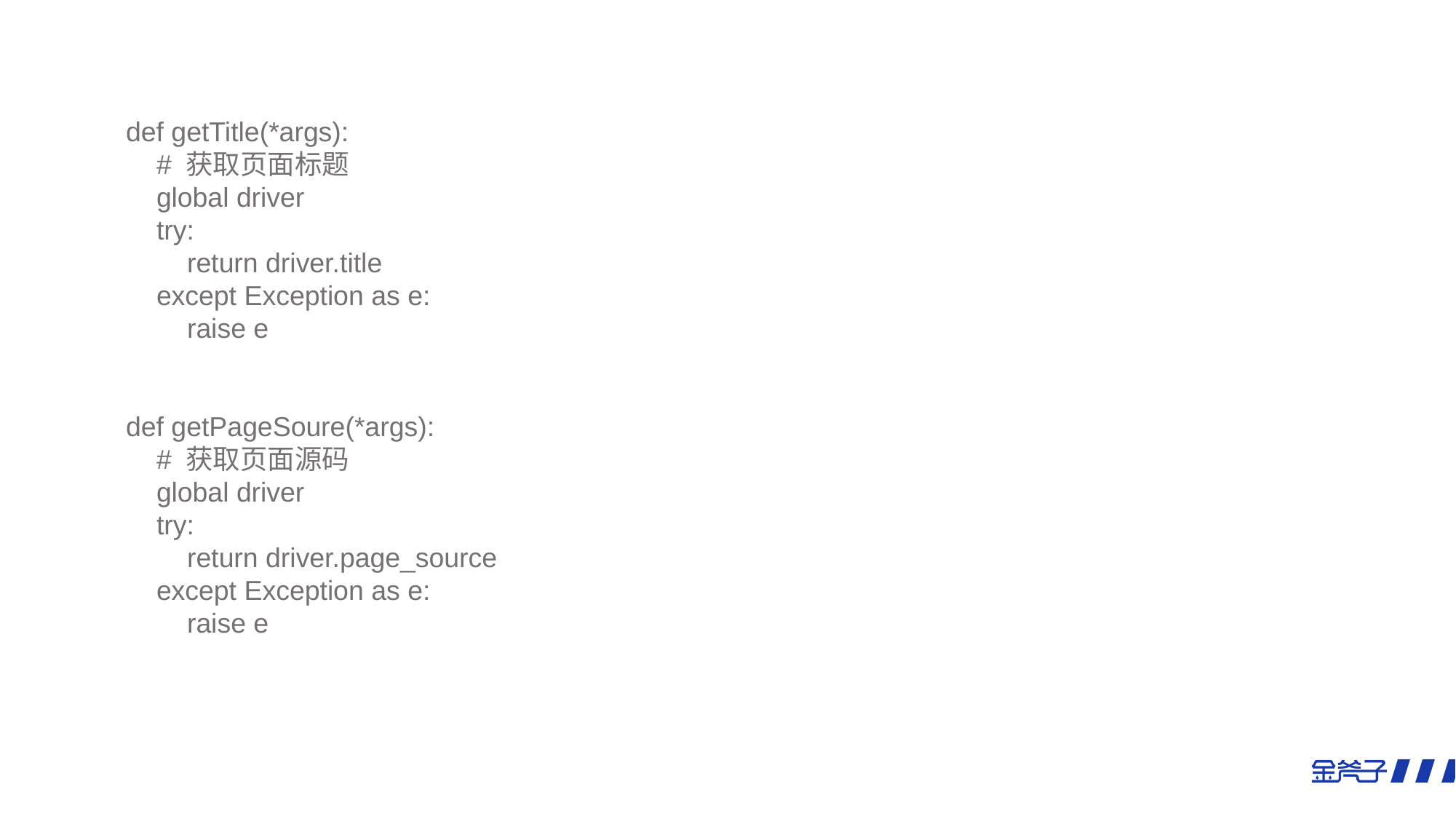

def getTitle(*args):
    # 获取页面标题
    global driver
    try:
        return driver.title
    except Exception as e:
        raise e

def getPageSoure(*args):
    # 获取页面源码
    global driver
    try:
        return driver.page_source
    except Exception as e:
        raise e